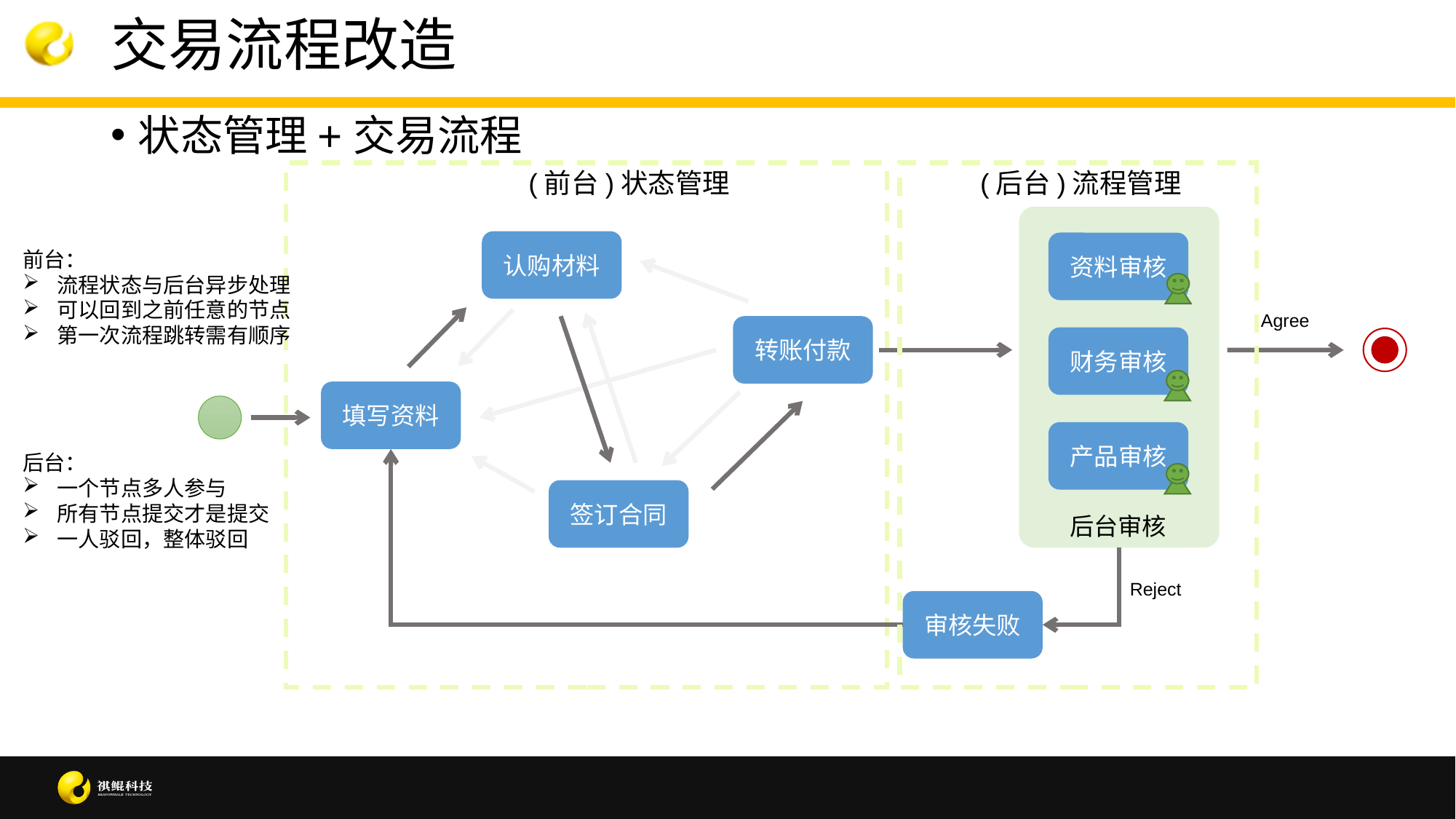

# 交易流程改造
状态管理+交易流程
(前台)状态管理
(后台)流程管理

认购材料
资料审核
前台：
流程状态与后台异步处理
可以回到之前任意的节点
第一次流程跳转需有顺序

后台：
一个节点多人参与
所有节点提交才是提交
一人驳回，整体驳回

Agree
转账付款
财务审核

填写资料

产品审核

签订合同
后台审核
Reject
审核失败